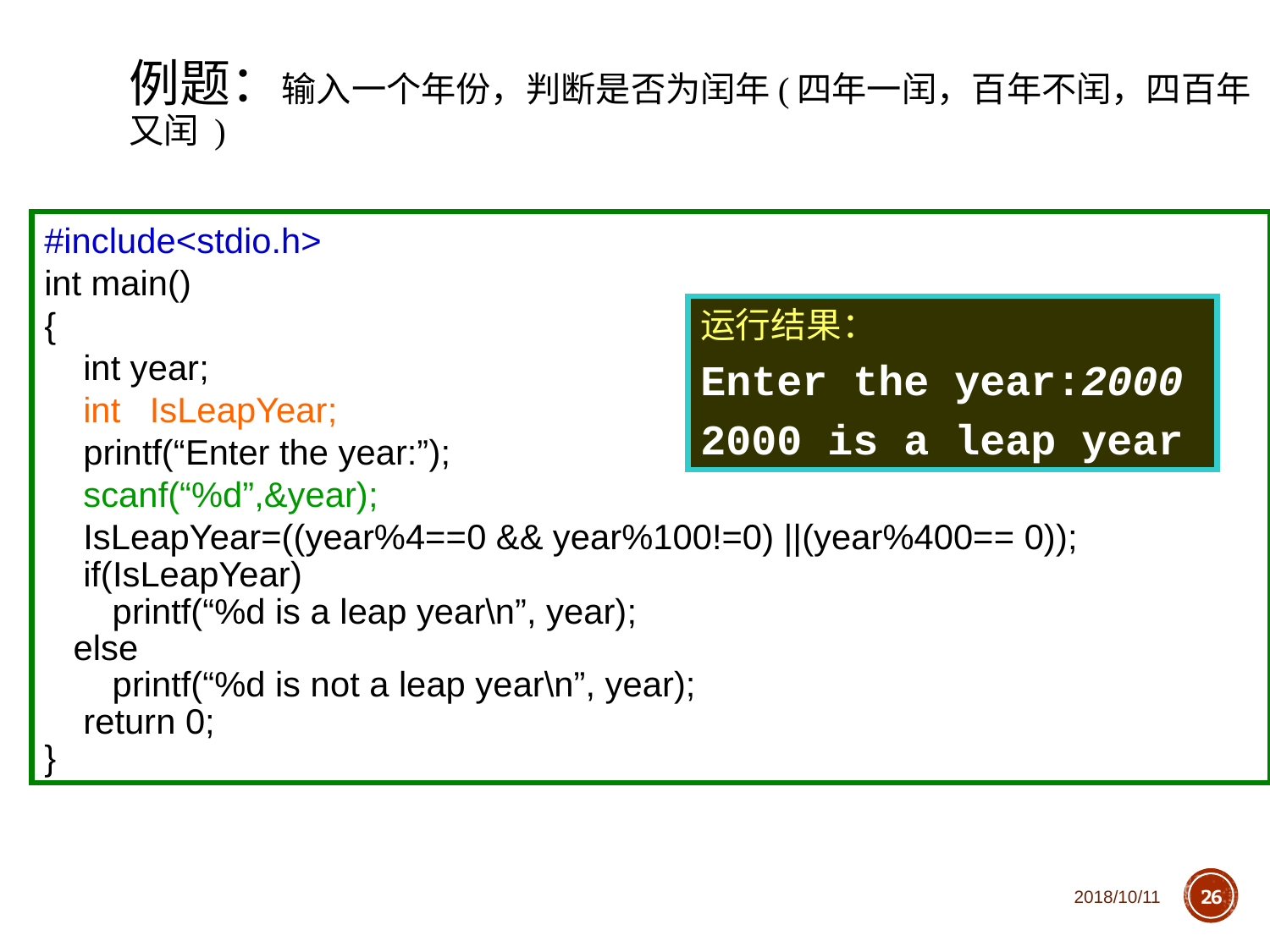

# 例题：输入一个年份，判断是否为闰年(四年一闰，百年不闰，四百年又闰 )
#include<stdio.h>
int main()
{
    int year;
    int   IsLeapYear;
    printf(“Enter the year:”);
    scanf(“%d”,&year);
    IsLeapYear=((year%4==0 && year%100!=0) ||(year%400== 0));
    if(IsLeapYear)
       printf(“%d is a leap year\n”, year);
   else
       printf(“%d is not a leap year\n”, year);
    return 0;
}
运行结果：
Enter the year:2000
2000 is a leap year
2018/10/11
26